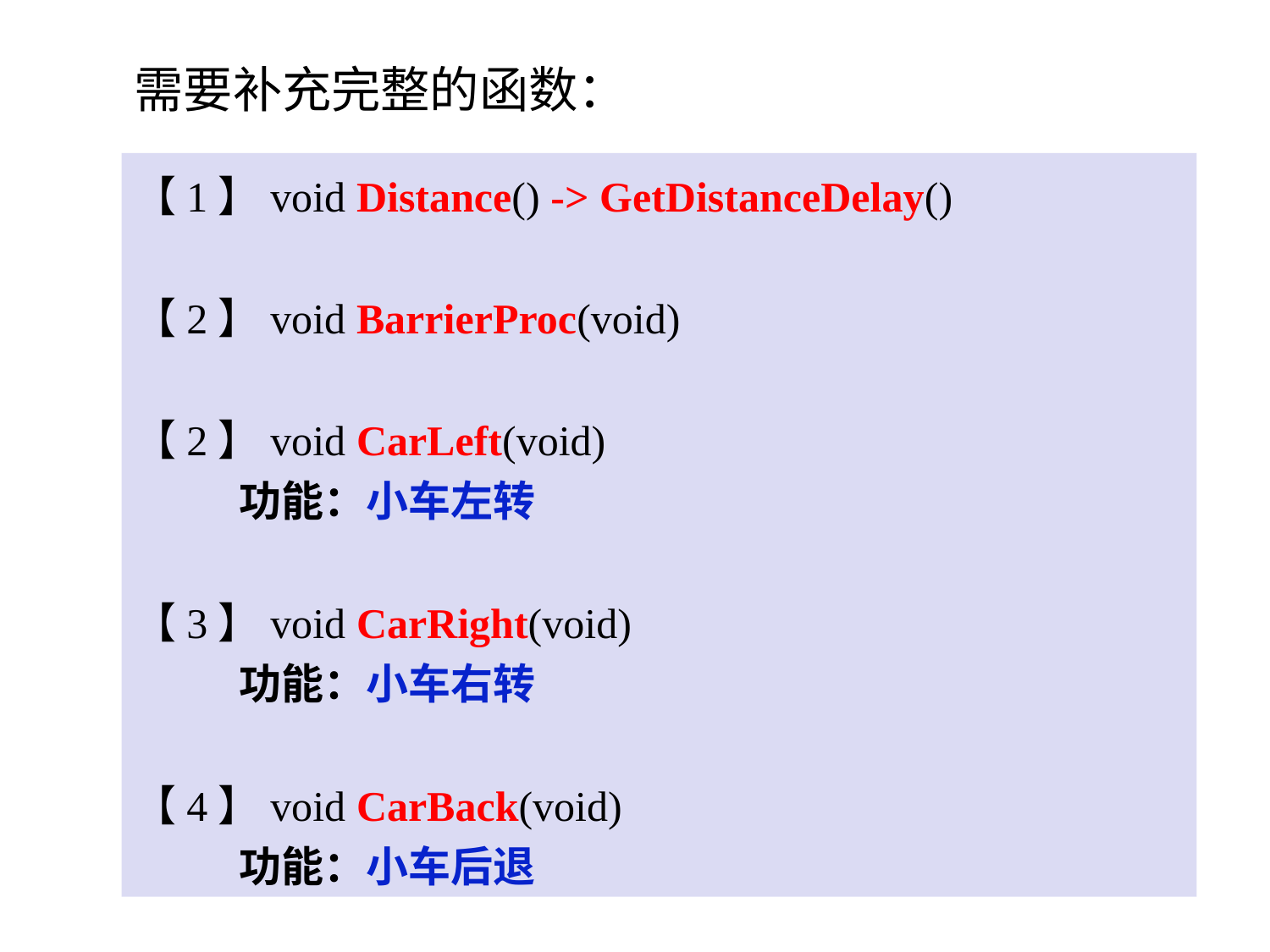

需要补充完整的函数：
【1】void Distance() -> GetDistanceDelay()

【2】void BarrierProc(void)

【2】void CarLeft(void)
          功能：小车左转

【3】void CarRight(void)
          功能：小车右转

【4】void CarBack(void)
          功能：小车后退